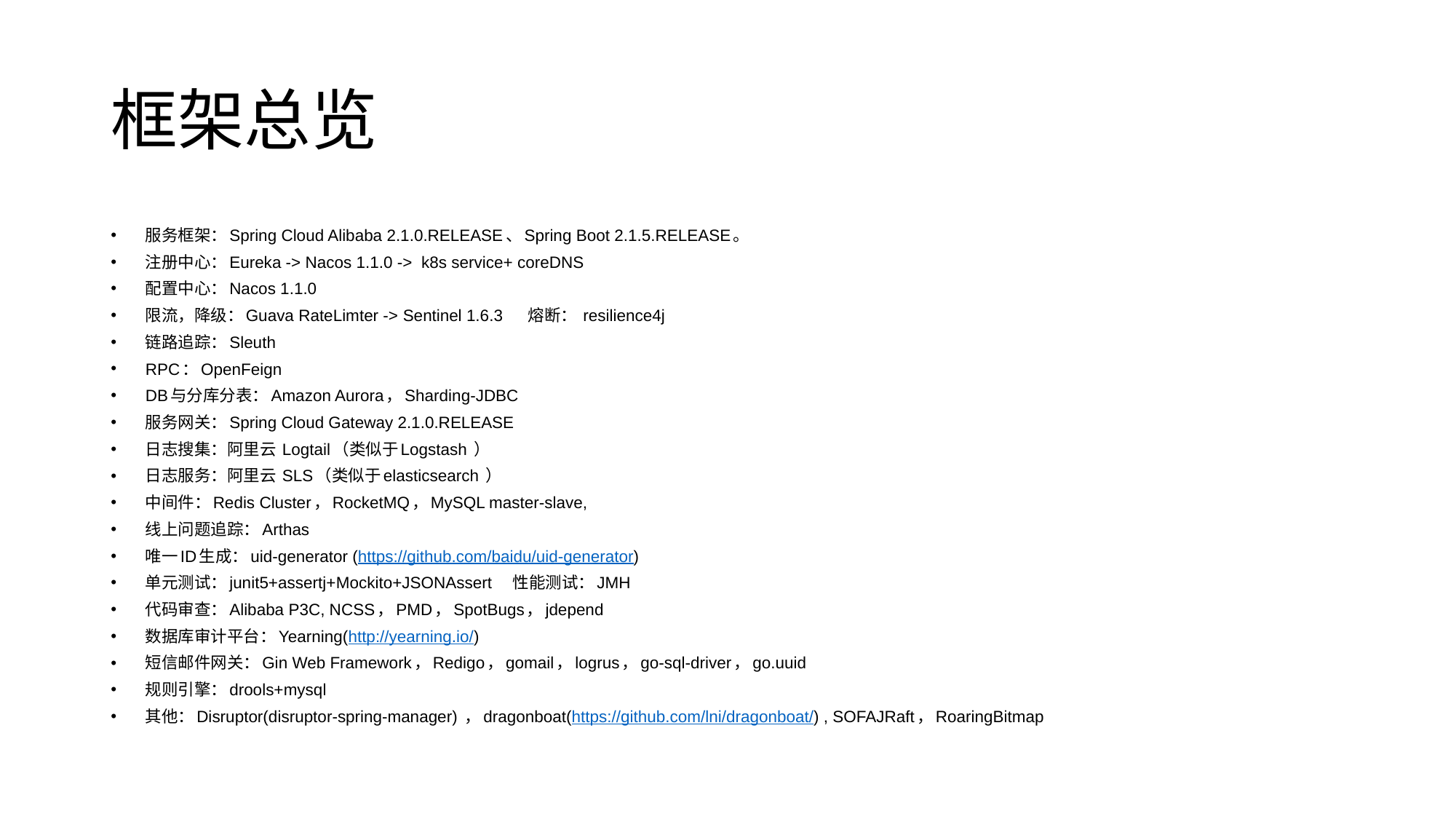

# 框架总览

服务框架：Spring Cloud Alibaba 2.1.0.RELEASE、Spring Boot 2.1.5.RELEASE。
注册中心：Eureka -> Nacos 1.1.0 ->  k8s service+ coreDNS
配置中心：Nacos 1.1.0
限流，降级：Guava RateLimter -> Sentinel 1.6.3     熔断： resilience4j
链路追踪：Sleuth
RPC：OpenFeign
DB与分库分表：Amazon Aurora，Sharding-JDBC
服务网关：Spring Cloud Gateway 2.1.0.RELEASE
日志搜集：阿里云 Logtail（类似于Logstash ）
日志服务：阿里云 SLS（类似于elasticsearch ）
中间件：Redis Cluster，RocketMQ，MySQL master-slave,
线上问题追踪：Arthas
唯一ID生成：uid-generator (https://github.com/baidu/uid-generator)
单元测试：junit5+assertj+Mockito+JSONAssert    性能测试：JMH
代码审查：Alibaba P3C, NCSS，PMD，SpotBugs，jdepend
数据库审计平台：Yearning(http://yearning.io/)
短信邮件网关：Gin Web Framework，Redigo，gomail，logrus，go-sql-driver，go.uuid
规则引擎：drools+mysql
其他：Disruptor(disruptor-spring-manager) ，dragonboat(https://github.com/lni/dragonboat/) , SOFAJRaft，RoaringBitmap